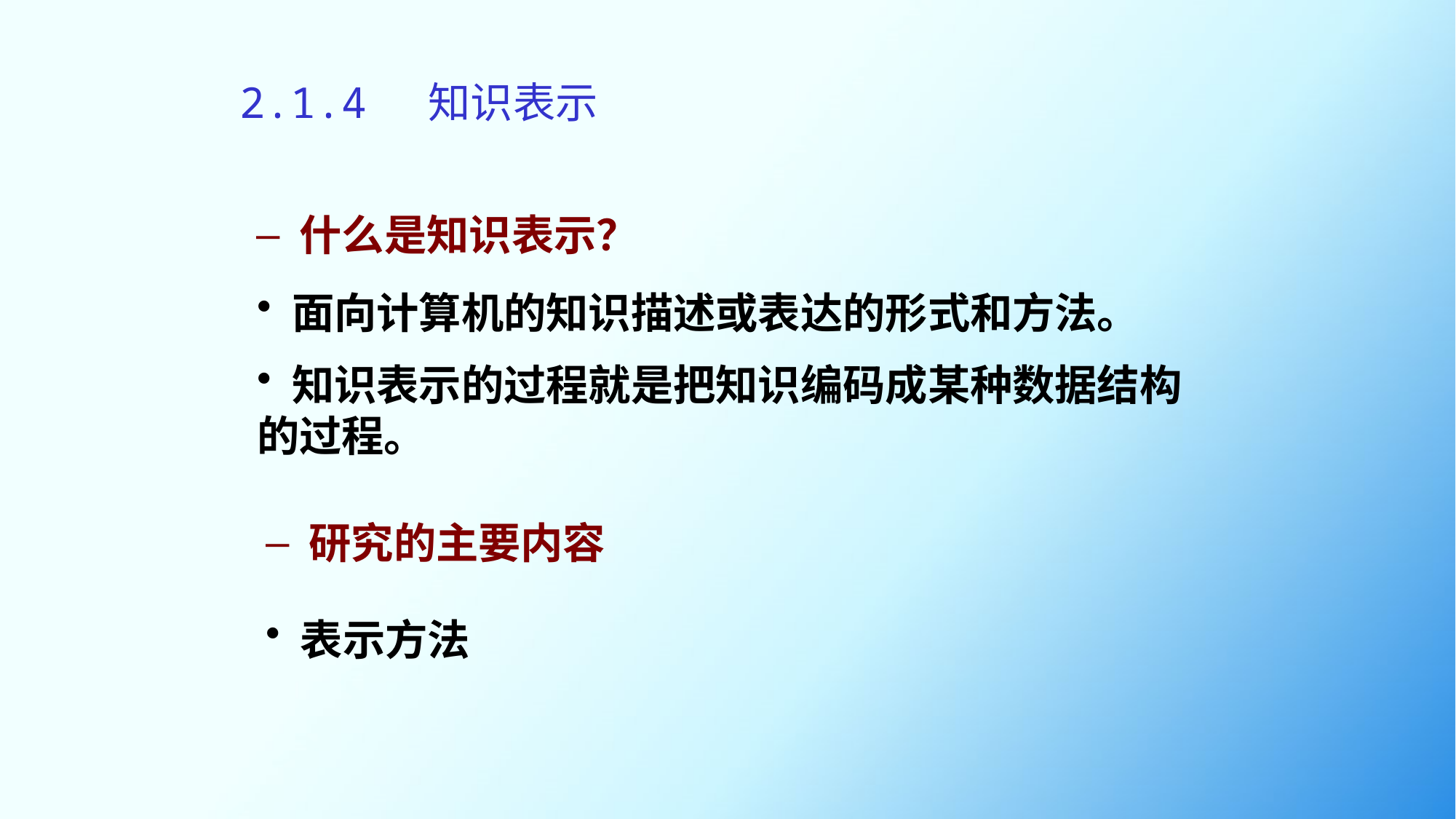

# 2.1.4  知识表示
 什么是知识表示？
 面向计算机的知识描述或表达的形式和方法。
 知识表示的过程就是把知识编码成某种数据结构的过程。
 研究的主要内容
 表示方法